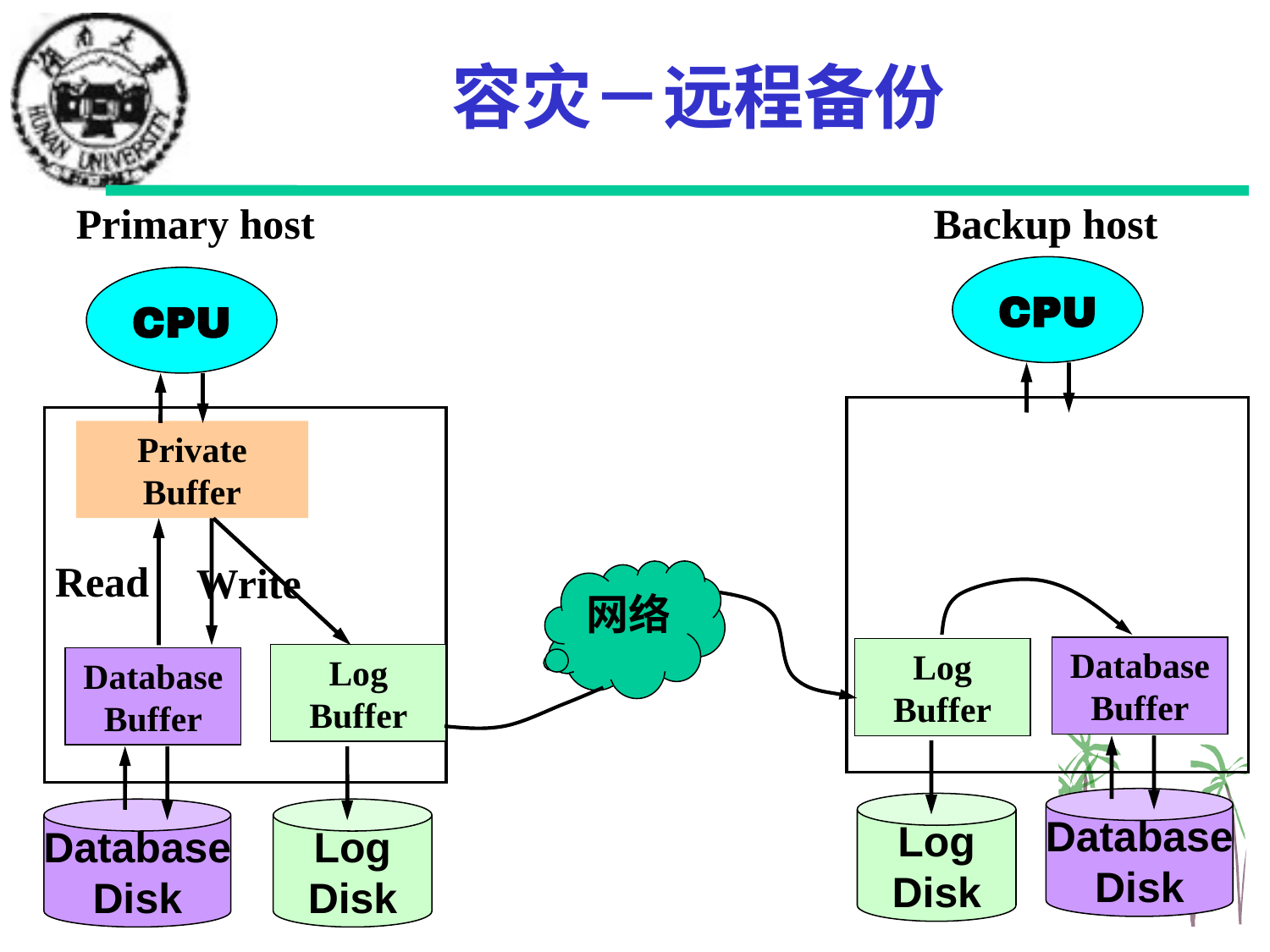

# 容灾－远程备份
Primary host
Backup host
CPU
CPU

Private
Buffer

Read
Write
Log
Buffer
Database
Buffer

Database
Disk
Log
Disk

网络

Database
Buffer
Log
Buffer

Database
Disk
Log
Disk